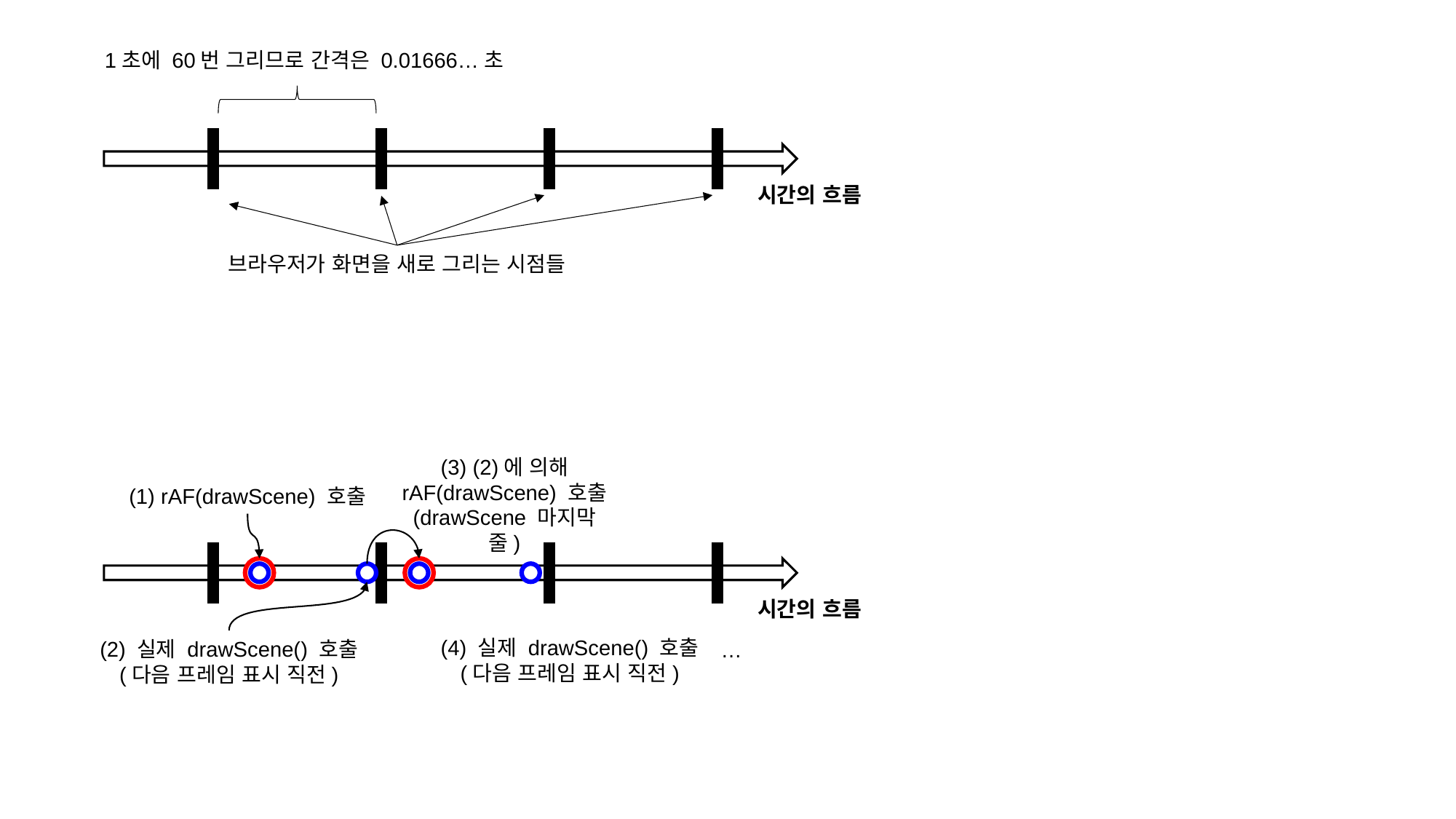

1초에 60번 그리므로 간격은 0.01666…초

시간의 흐름
브라우저가 화면을 새로 그리는 시점들
(3) (2)에 의해 rAF(drawScene) 호출
(drawScene 마지막줄)
(1) rAF(drawScene) 호출

시간의 흐름
(4) 실제 drawScene() 호출
(다음 프레임 표시 직전)
(2) 실제 drawScene() 호출
(다음 프레임 표시 직전)
…